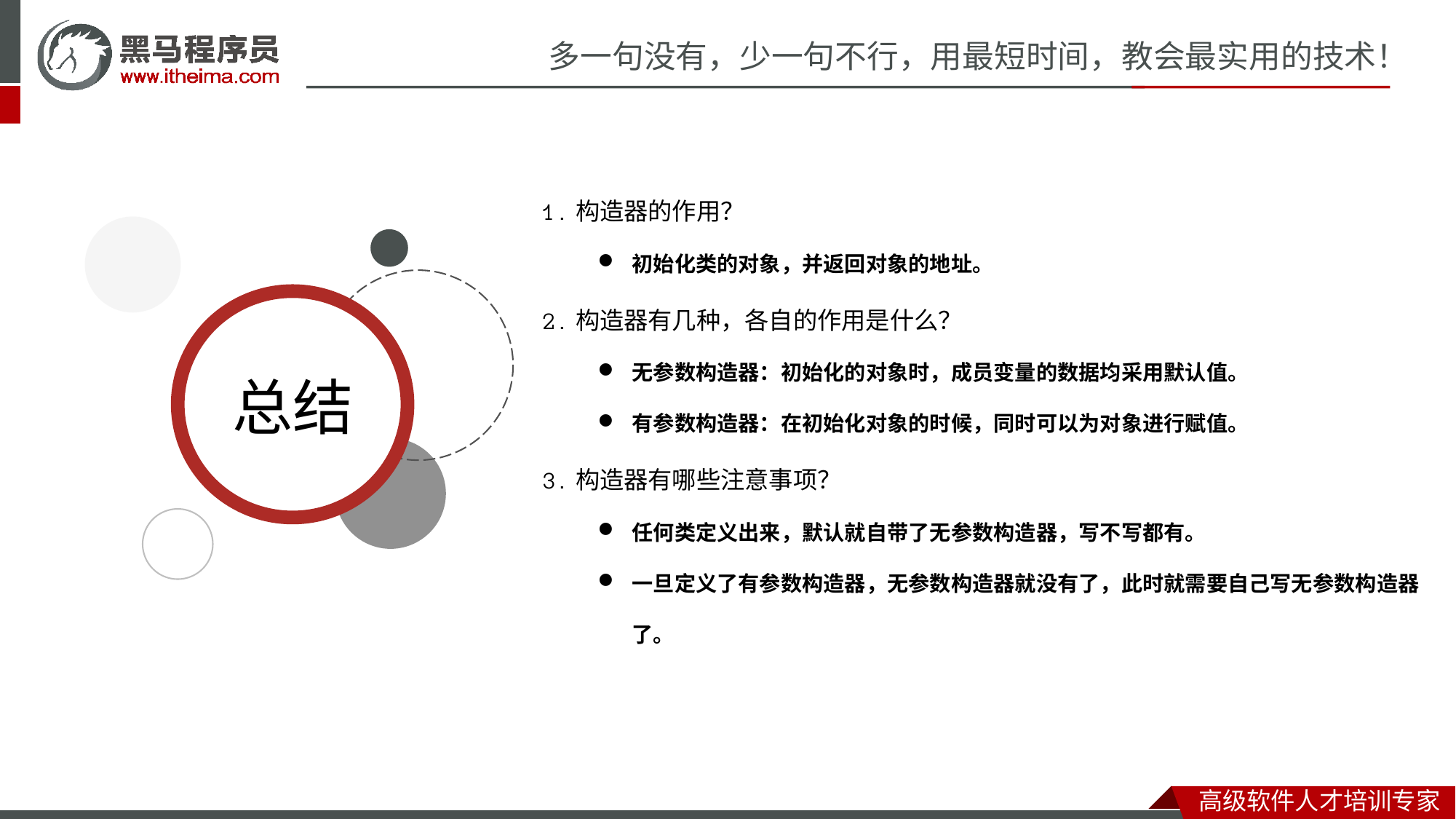

1.构造器的作用？
初始化类的对象，并返回对象的地址。
2.构造器有几种，各自的作用是什么？
无参数构造器：初始化的对象时，成员变量的数据均采用默认值。
有参数构造器：在初始化对象的时候，同时可以为对象进行赋值。
3.构造器有哪些注意事项？
任何类定义出来，默认就自带了无参数构造器，写不写都有。
一旦定义了有参数构造器，无参数构造器就没有了，此时就需要自己写无参数构造器了。